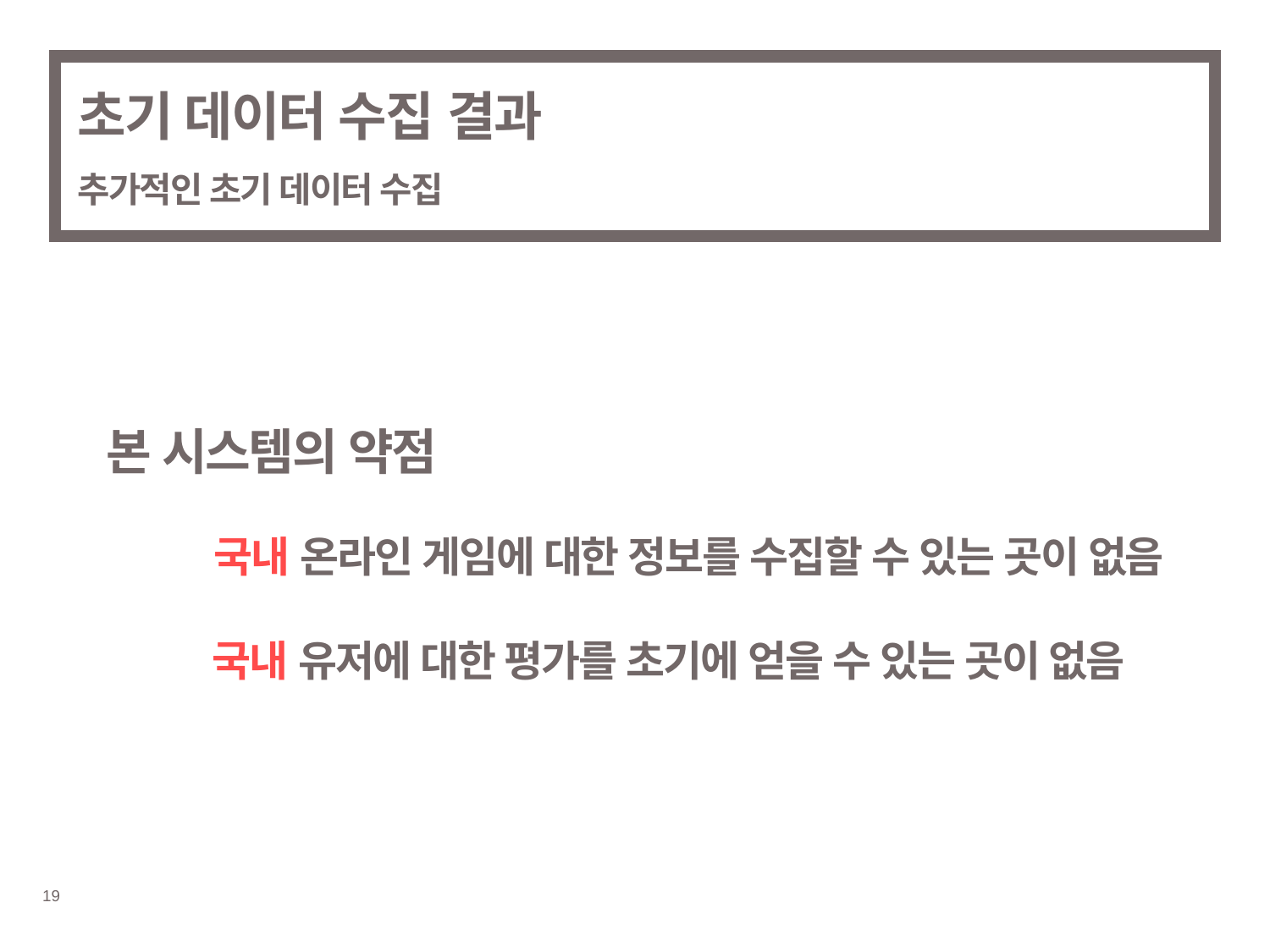

# 초기 데이터 수집 결과 추가적인 초기 데이터 수집
본 시스템의 약점
국내 온라인 게임에 대한 정보를 수집할 수 있는 곳이 없음
국내 유저에 대한 평가를 초기에 얻을 수 있는 곳이 없음